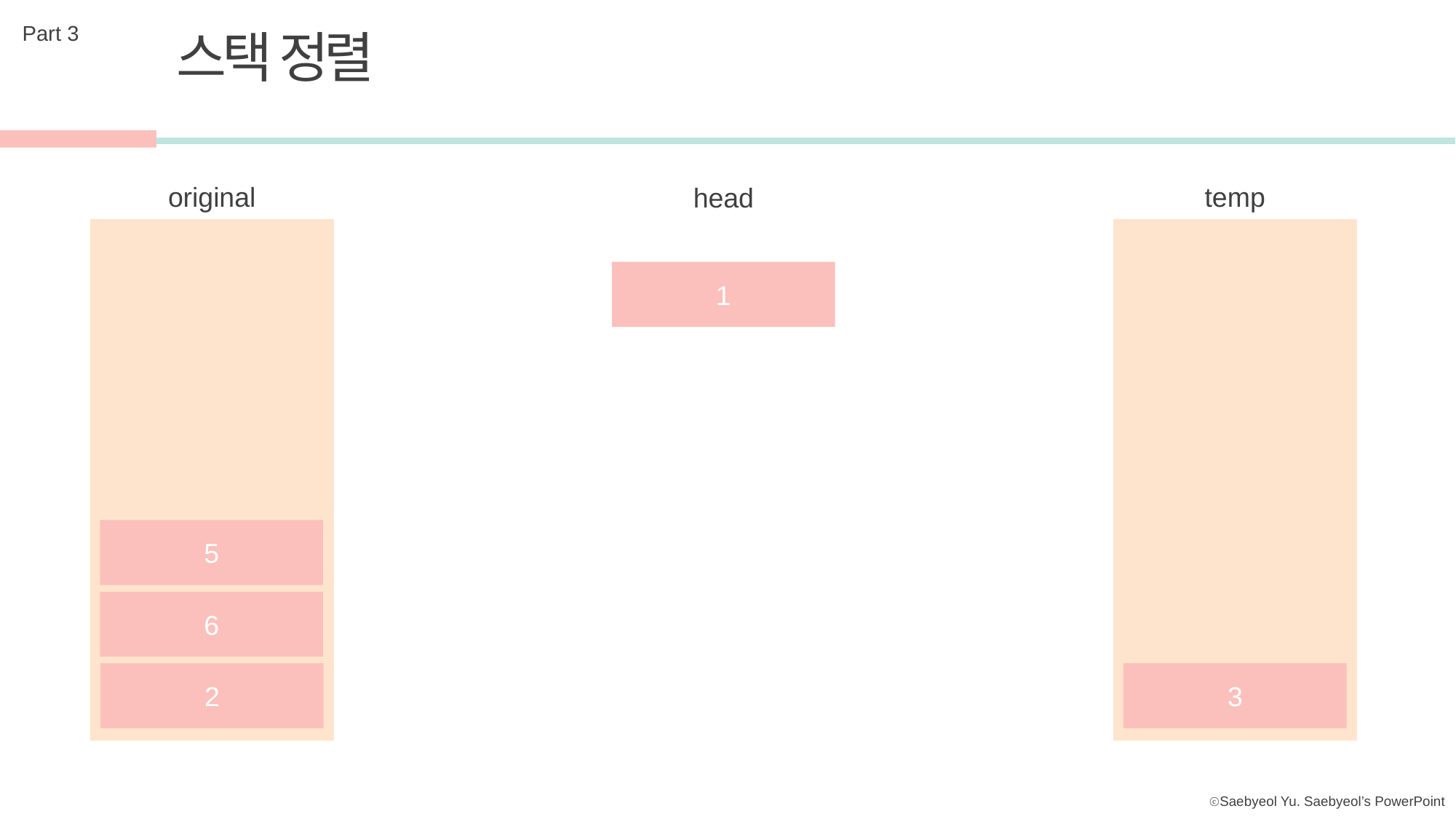

Part 3
스택 정렬

original
temp
head

1
5
6
2
3